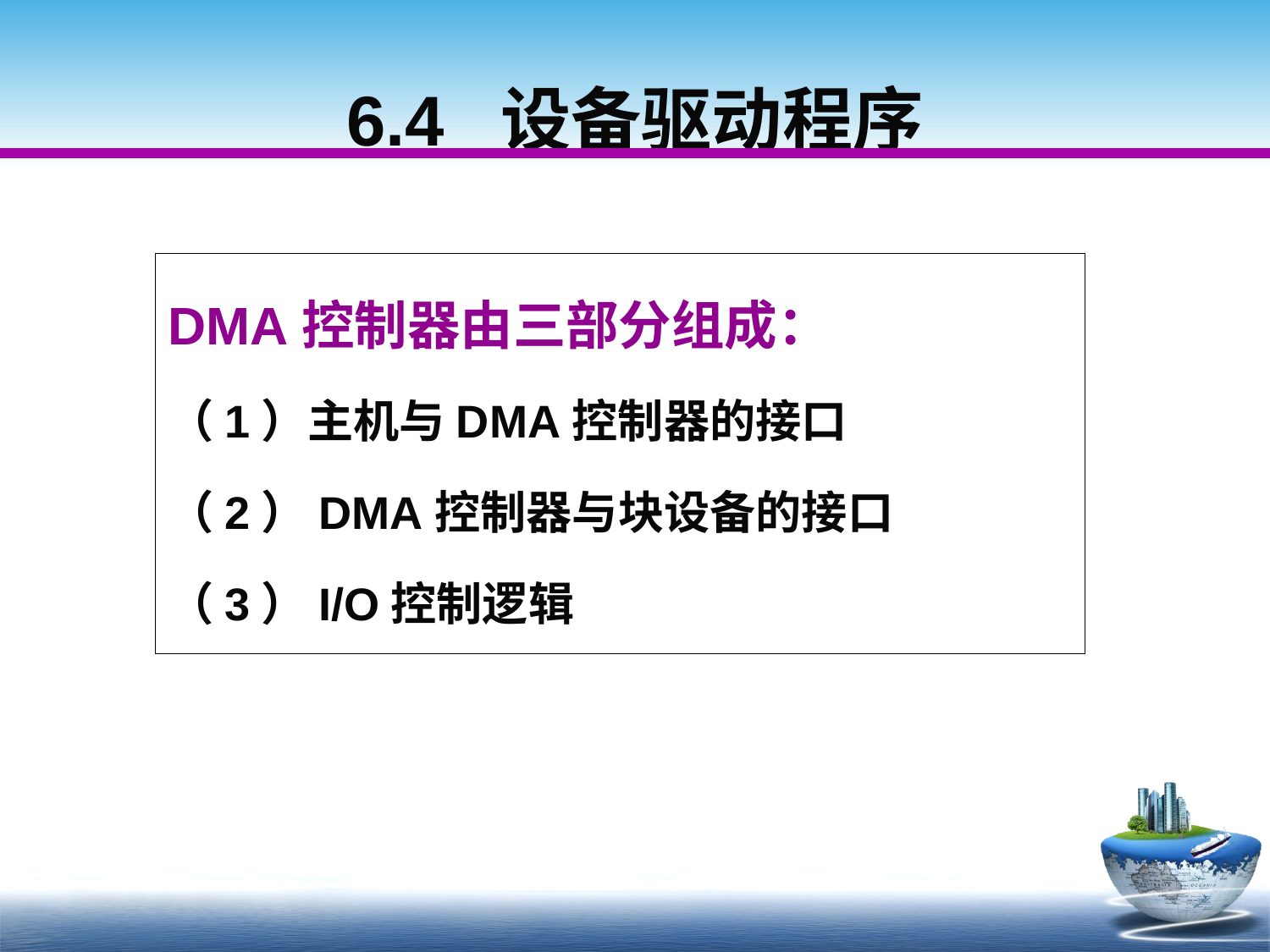

# 6.4  设备驱动程序

DMA控制器由三部分组成：
（1）主机与DMA控制器的接口
（2）DMA控制器与块设备的接口
（3）I/O控制逻辑